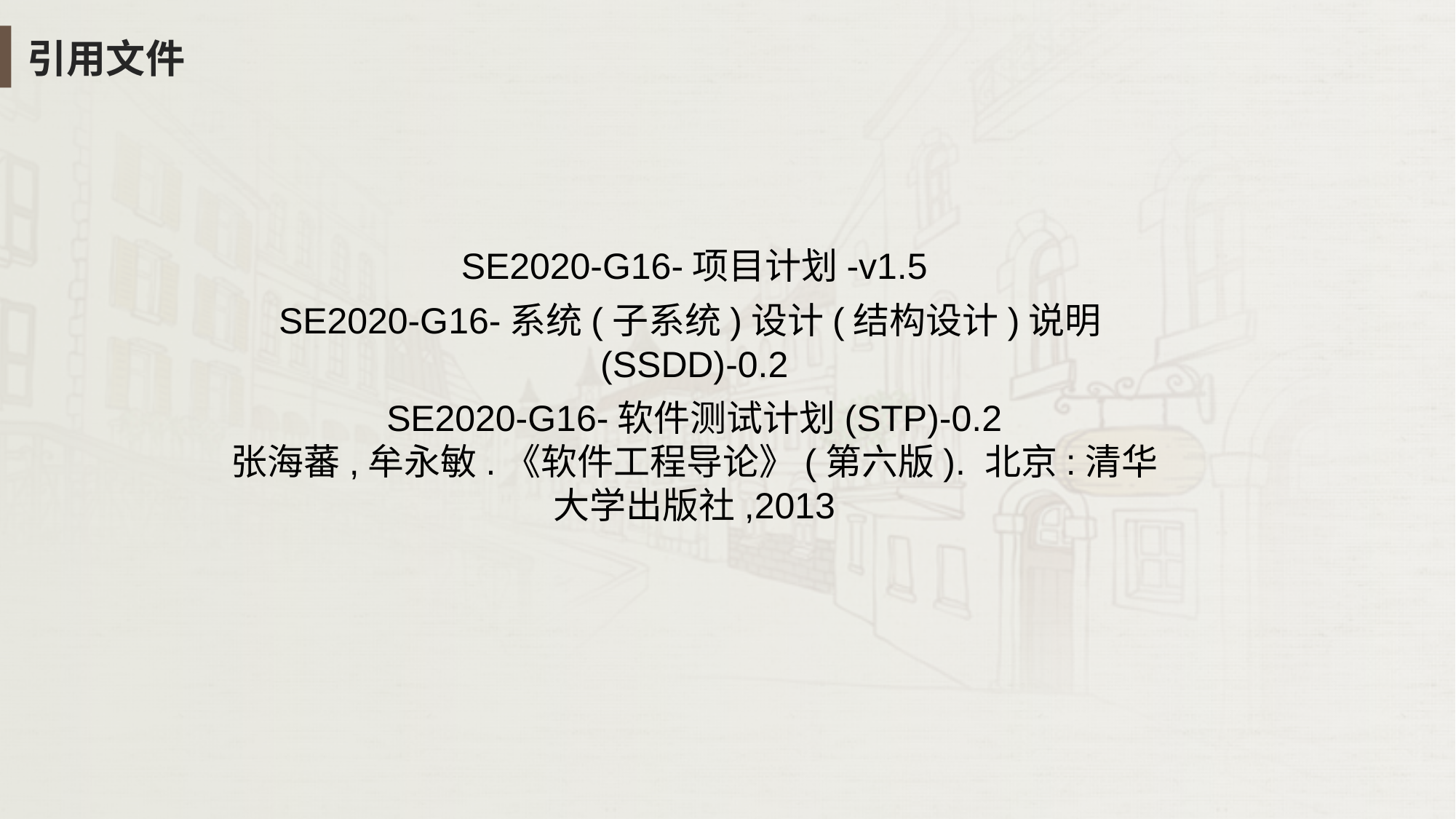

引用文件
SE2020-G16-项目计划-v1.5
SE2020-G16-系统(子系统)设计(结构设计)说明(SSDD)-0.2
SE2020-G16-软件测试计划(STP)-0.2
张海蕃,牟永敏.《软件工程导论》(第六版). 北京:清华大学出版社,2013